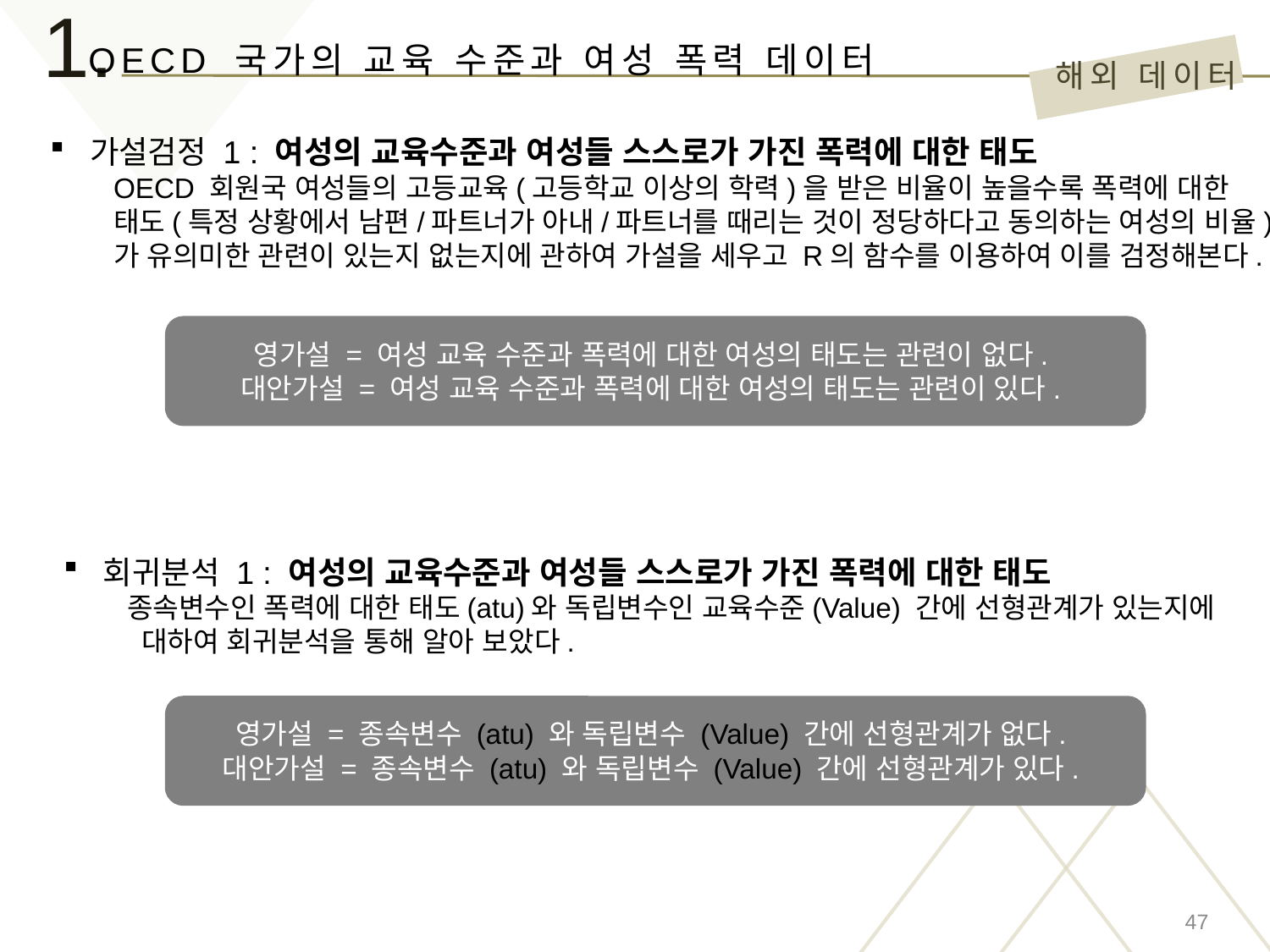

1.
OECD 국가의 교육 수준과 여성 폭력 데이터
해외 데이터

가설검정 1 : 여성의 교육수준과 여성들 스스로가 가진 폭력에 대한 태도
OECD 회원국 여성들의 고등교육(고등학교 이상의 학력)을 받은 비율이 높을수록 폭력에 대한
태도(특정 상황에서 남편/파트너가 아내/파트너를 때리는 것이 정당하다고 동의하는 여성의 비율)
가 유의미한 관련이 있는지 없는지에 관하여 가설을 세우고 R의 함수를 이용하여 이를 검정해본다.

영가설 = 여성 교육 수준과 폭력에 대한 여성의 태도는 관련이 없다.
대안가설 = 여성 교육 수준과 폭력에 대한 여성의 태도는 관련이 있다.
회귀분석 1 : 여성의 교육수준과 여성들 스스로가 가진 폭력에 대한 태도
종속변수인 폭력에 대한 태도(atu)와 독립변수인 교육수준(Value) 간에 선형관계가 있는지에
 대하여 회귀분석을 통해 알아 보았다.

영가설 = 종속변수 (atu) 와 독립변수 (Value) 간에 선형관계가 없다.
대안가설 = 종속변수 (atu) 와 독립변수 (Value) 간에 선형관계가 있다.
47